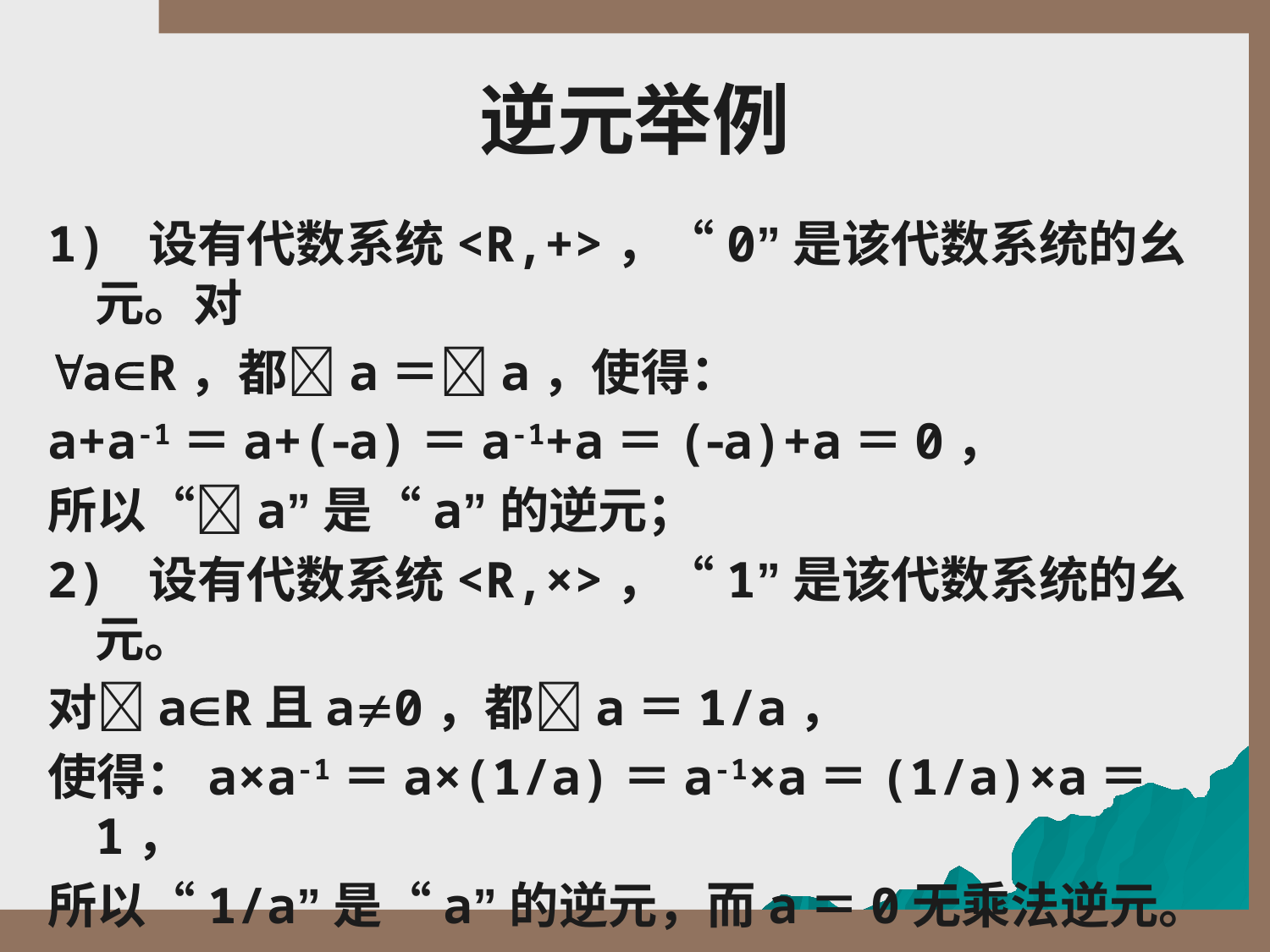

# 逆元举例
1) 设有代数系统<R,+>，“0”是该代数系统的幺元。对
∀a∈R，都∃a＝−a，使得：
a+a-1＝a+(−a)＝a-1+a＝(−a)+a＝0，
所以“−a”是“a”的逆元；
2) 设有代数系统<R,×>，“1”是该代数系统的幺元。
对∀a∈R且a≠0，都∃a＝1/a，
使得：a×a-1＝a×(1/a)＝a-1×a＝(1/a)×a＝1，
所以“1/a”是“a”的逆元，而a＝0无乘法逆元。
26